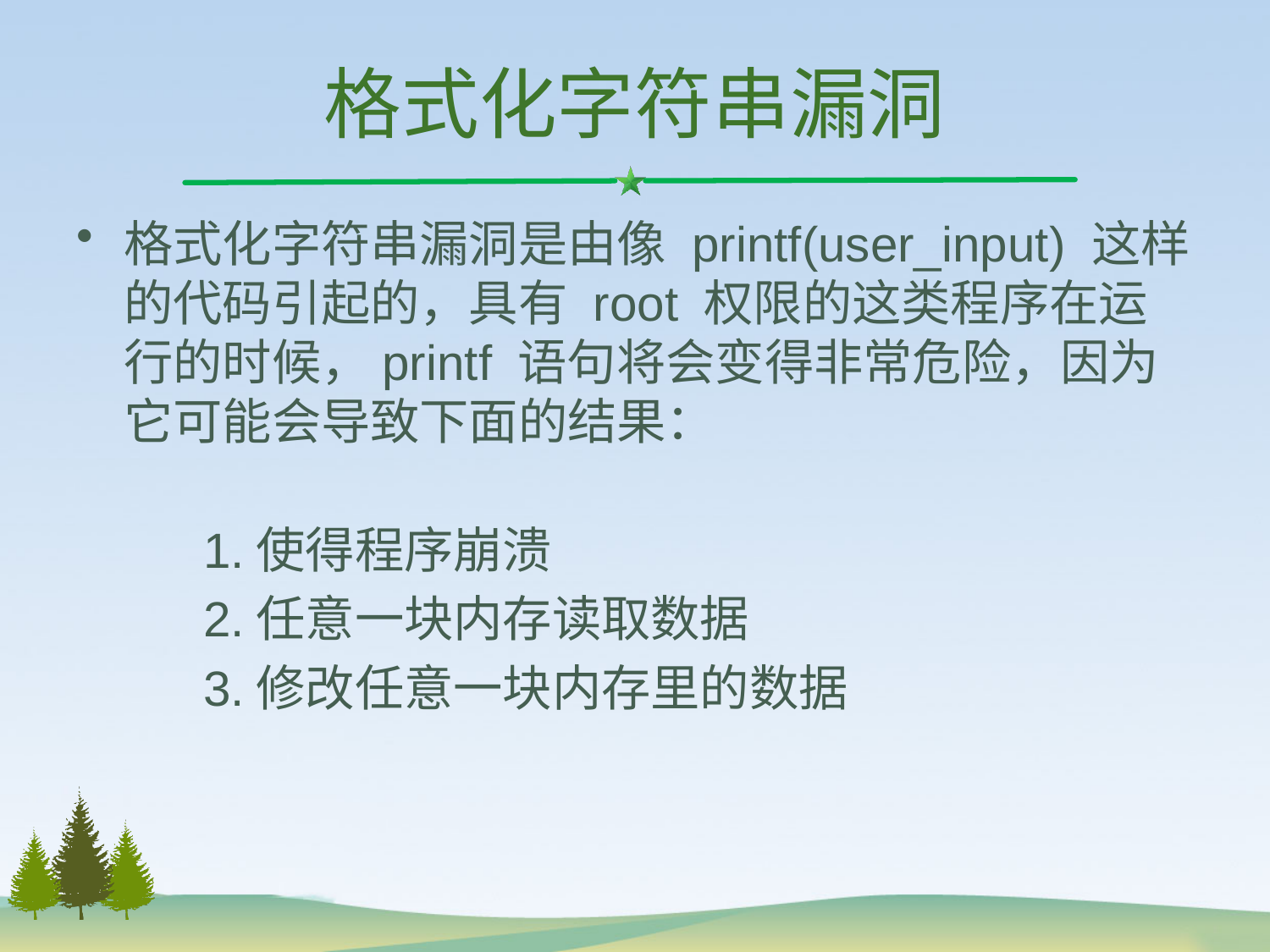

# 格式化字符串漏洞
格式化字符串漏洞是由像 printf(user_input) 这样的代码引起的，具有 root 权限的这类程序在运行的时候，printf 语句将会变得非常危险，因为它可能会导致下面的结果：

	1.使得程序崩溃
	2.任意一块内存读取数据
	3.修改任意一块内存里的数据
5